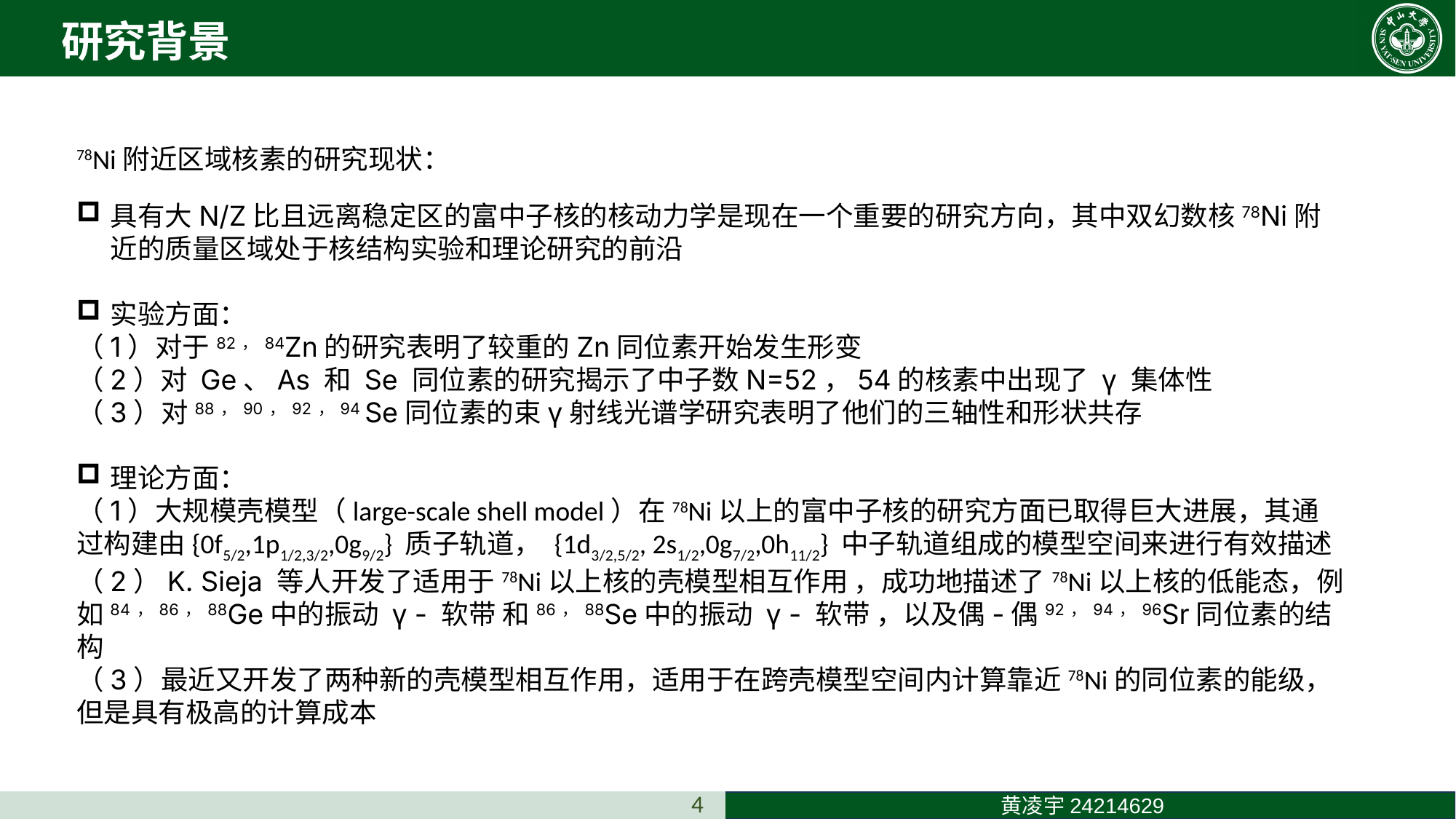

研究背景

78Ni附近区域核素的研究现状：
具有大N/Z比且远离稳定区的富中子核的核动力学是现在一个重要的研究方向，其中双幻数核78Ni附近的质量区域处于核结构实验和理论研究的前沿

实验方面：
（1）对于82，84Zn的研究表明了较重的Zn同位素开始发生形变
（2）对 Ge、As 和 Se 同位素的研究揭示了中子数N=52，54的核素中出现了 γ 集体性
（3）对88，90，92，94 Se同位素的束γ射线光谱学研究表明了他们的三轴性和形状共存

理论方面：
（1）大规模壳模型（large-scale shell model）在78Ni以上的富中子核的研究方面已取得巨大进展，其通过构建由{0f5/2,1p1/2,3/2,0g9/2} 质子轨道， {1d3/2,5/2, 2s1/2,0g7/2,0h11/2} 中子轨道组成的模型空间来进行有效描述
（2）K. Sieja 等人开发了适用于78Ni以上核的壳模型相互作用 ，成功地描述了78Ni以上核的低能态，例如84，86，88Ge中的振动 γ - 软带 和86，88Se中的振动 γ - 软带 ，以及偶-偶92，94，96Sr同位素的结构
（3）最近又开发了两种新的壳模型相互作用，适用于在跨壳模型空间内计算靠近78Ni的同位素的能级，但是具有极高的计算成本